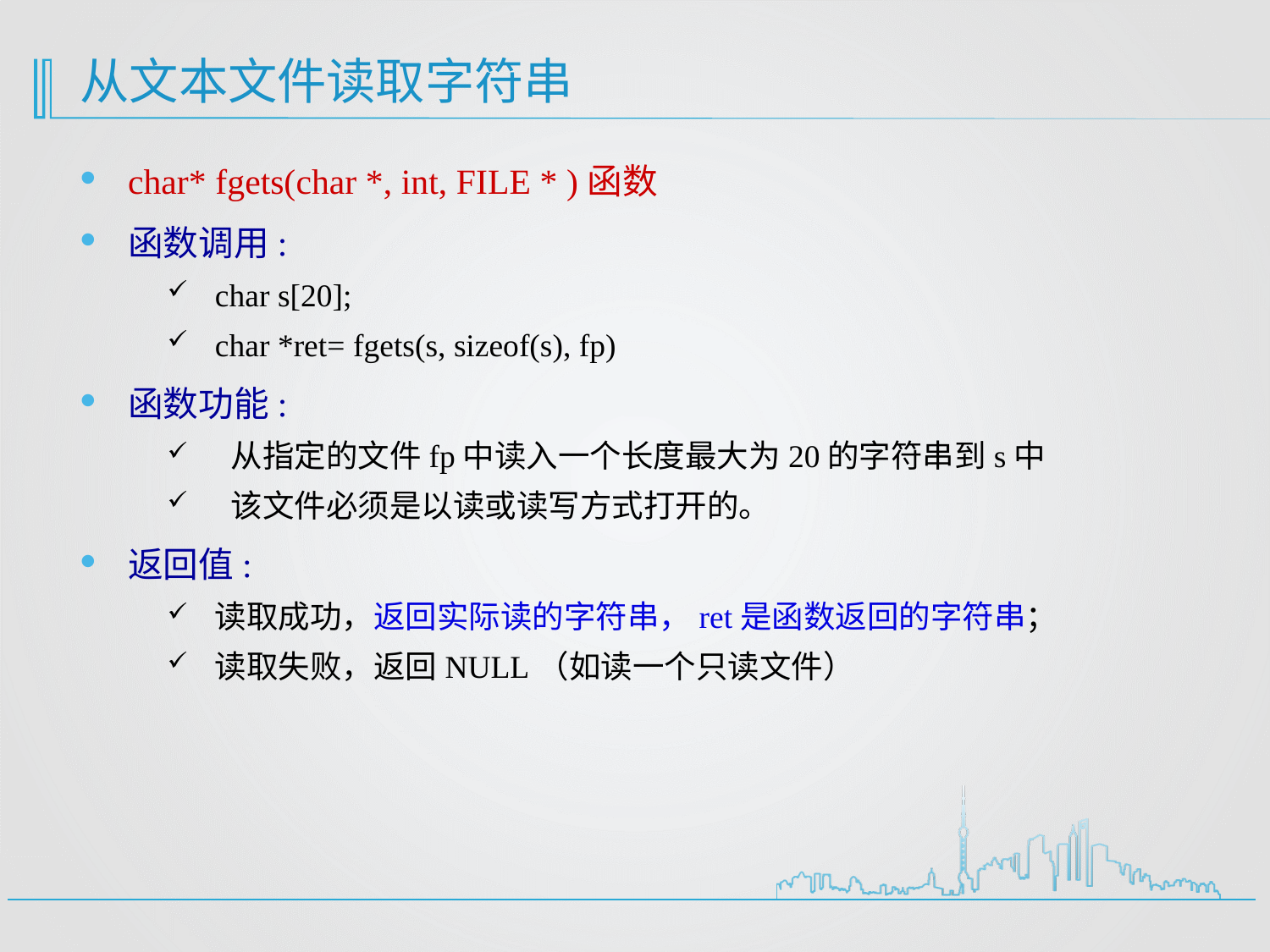

# 从文本文件读取字符串
char* fgets(char *, int, FILE * )函数
函数调用:
char s[20];
char *ret= fgets(s, sizeof(s), fp)
函数功能:
从指定的文件fp中读入一个长度最大为20的字符串到s中
该文件必须是以读或读写方式打开的。
返回值:
读取成功，返回实际读的字符串，ret是函数返回的字符串；
读取失败，返回NULL（如读一个只读文件）